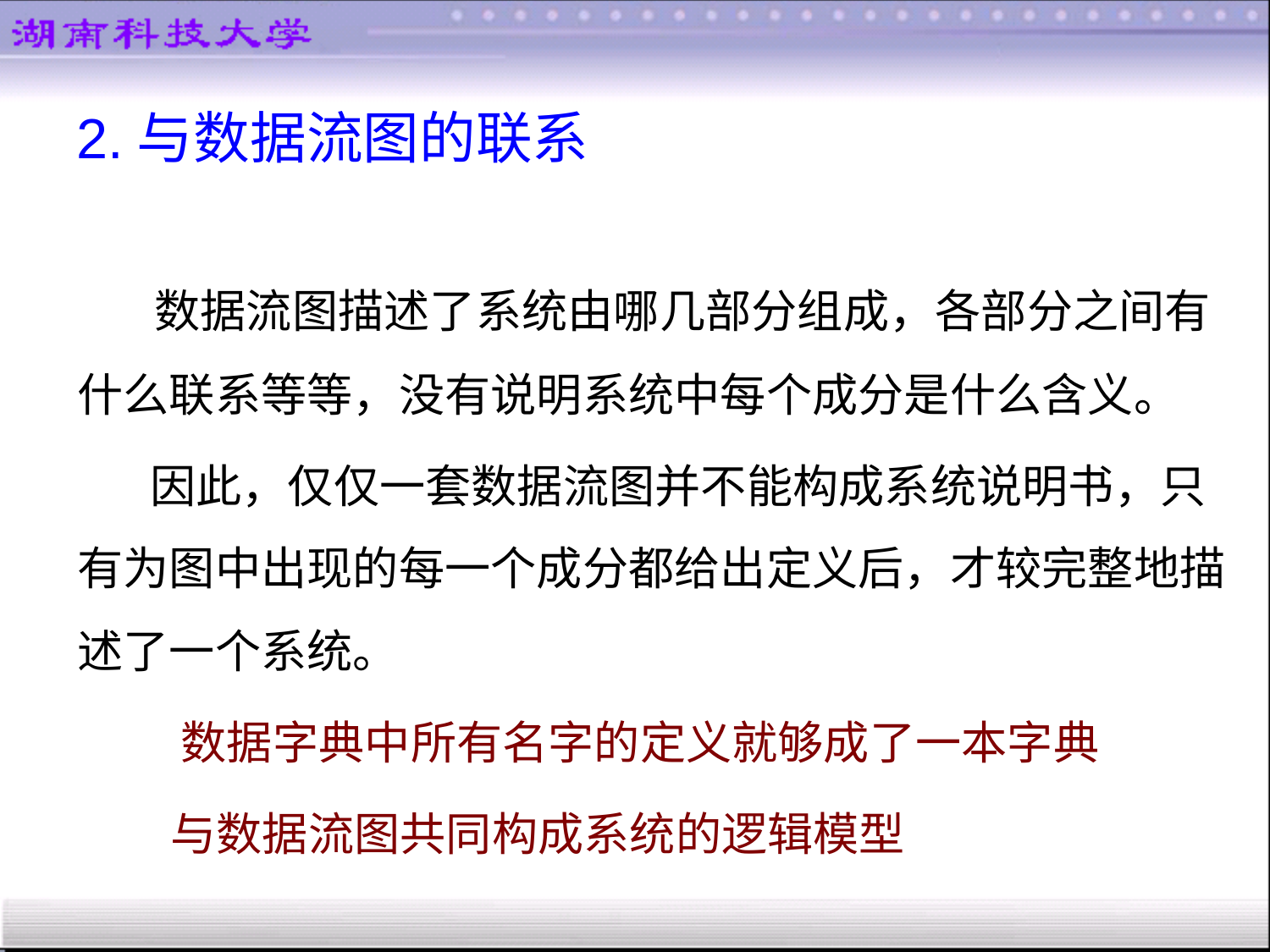

2.与数据流图的联系

      数据流图描述了系统由哪几部分组成，各部分之间有什么联系等等，没有说明系统中每个成分是什么含义。
      因此，仅仅一套数据流图并不能构成系统说明书，只有为图中出现的每一个成分都给出定义后，才较完整地描述了一个系统。
         数据字典中所有名字的定义就够成了一本字典
        与数据流图共同构成系统的逻辑模型